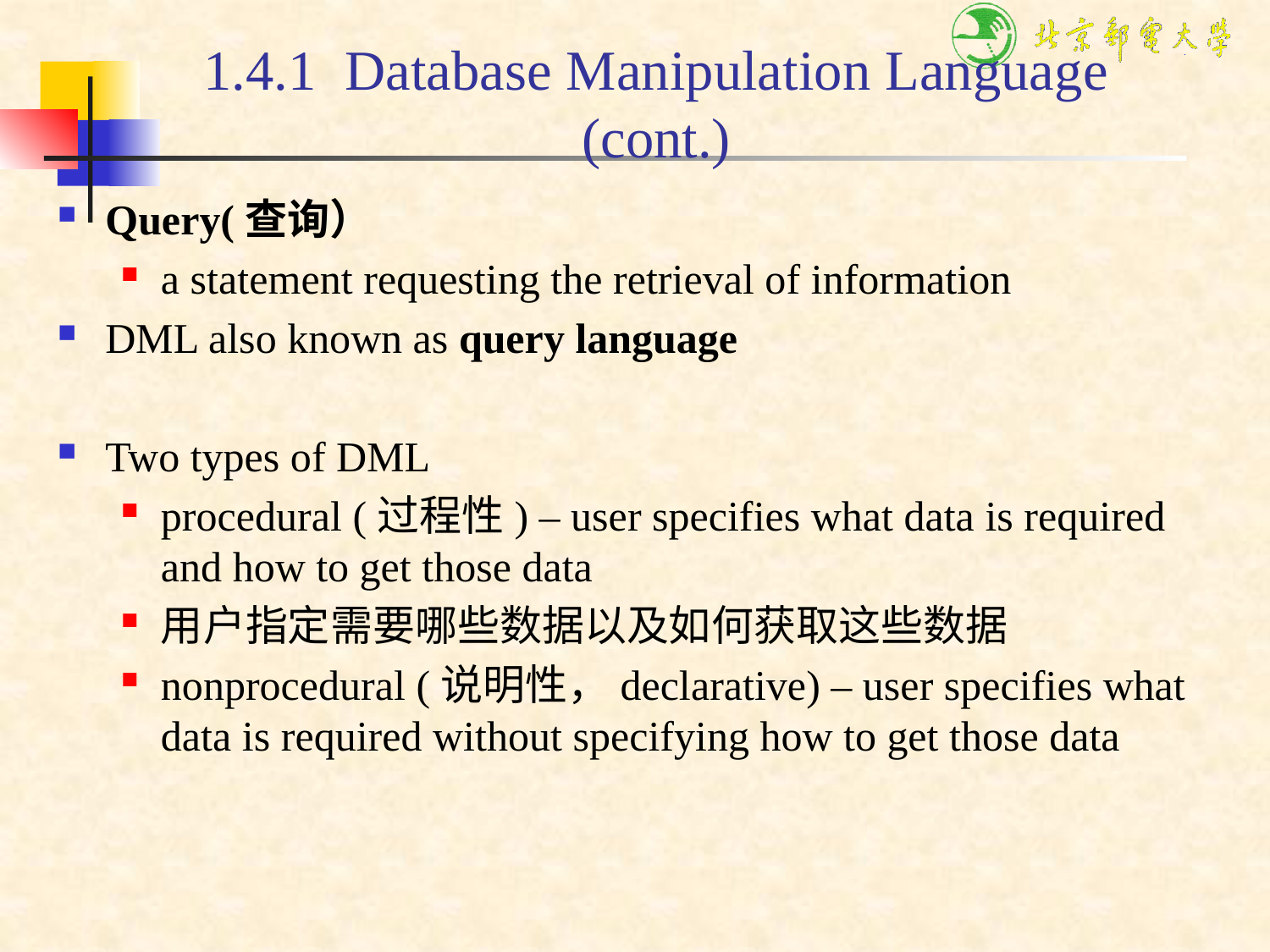

# 1.4.1  Database Manipulation Language (cont.)
Query(查询）
a statement requesting the retrieval of information
DML also known as query language

Two types of DML
procedural (过程性) – user specifies what data is required and how to get those data
用户指定需要哪些数据以及如何获取这些数据
nonprocedural (说明性，declarative) – user specifies what data is required without specifying how to get those data

55